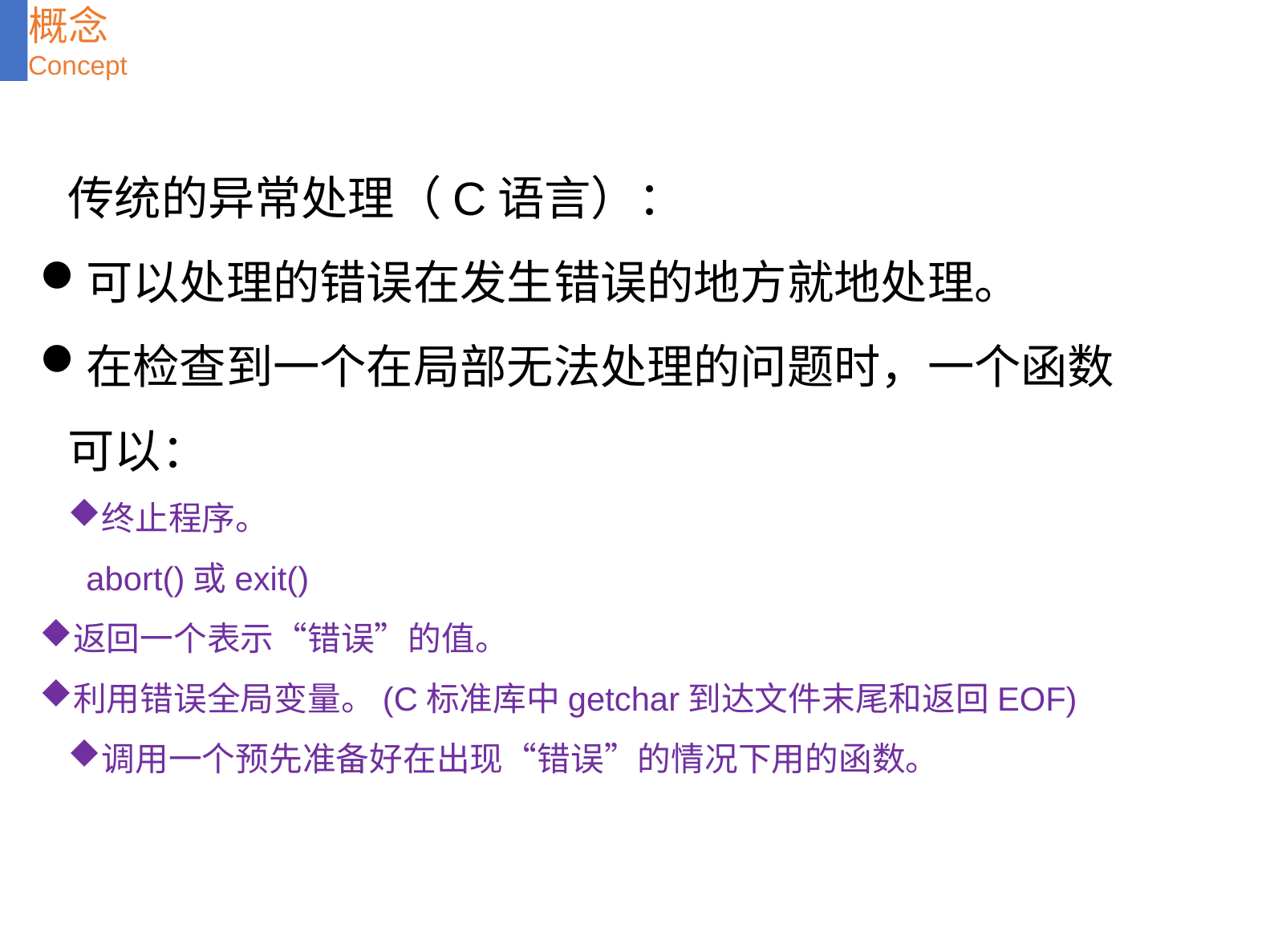

概念
Concept

传统的异常处理（C语言）：
可以处理的错误在发生错误的地方就地处理。
在检查到一个在局部无法处理的问题时，一个函数可以：
终止程序。
  abort()或exit()
返回一个表示“错误”的值。
利用错误全局变量。(C标准库中getchar到达文件末尾和返回EOF)
调用一个预先准备好在出现“错误”的情况下用的函数。